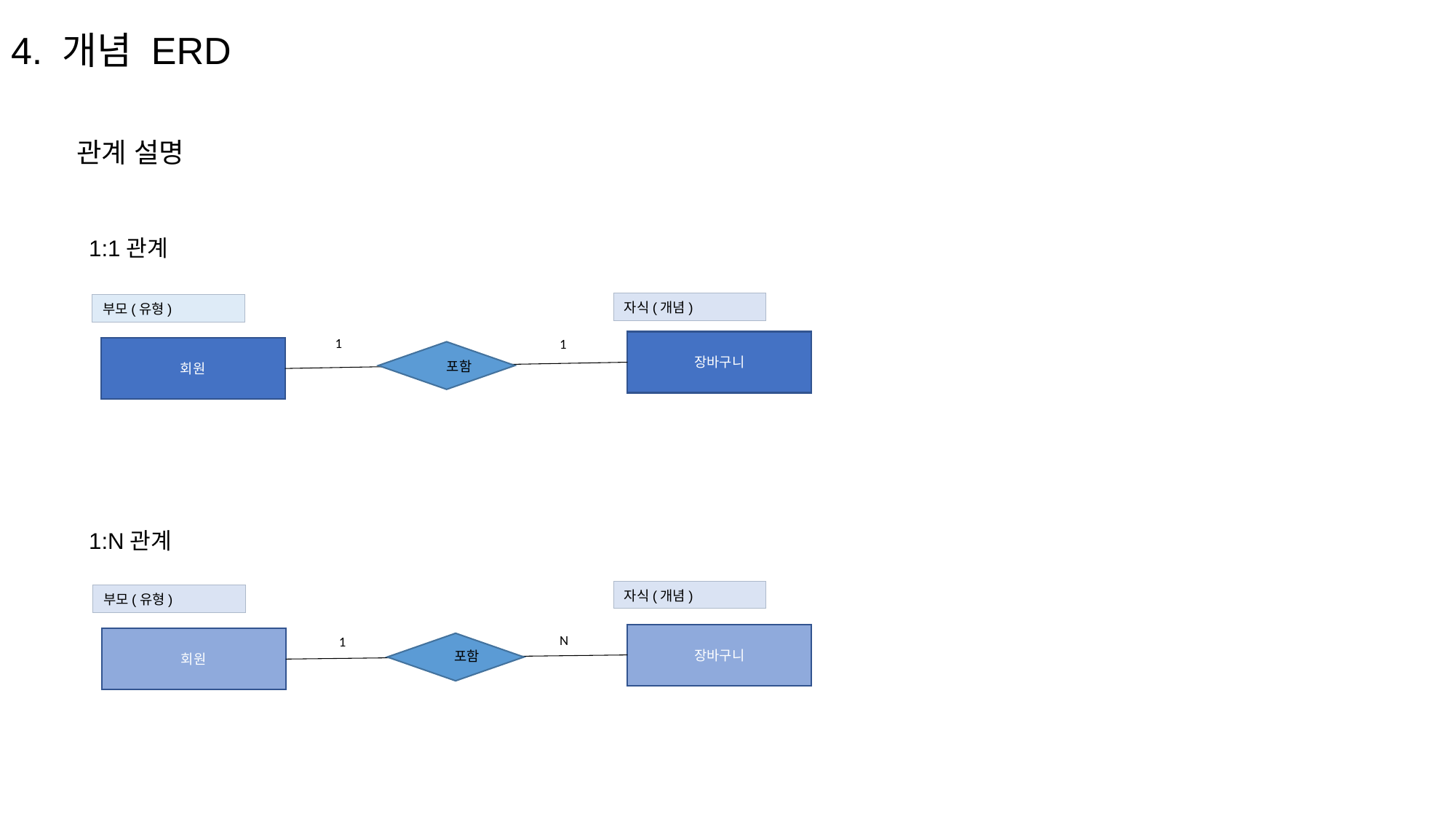

# 4. 개념 ERD
관계 설명
1:1관계
자식(개념)
부모(유형)
1
1
장바구니
회원

포함
1:N관계
자식(개념)
부모(유형)
장바구니
N
1
회원

포함